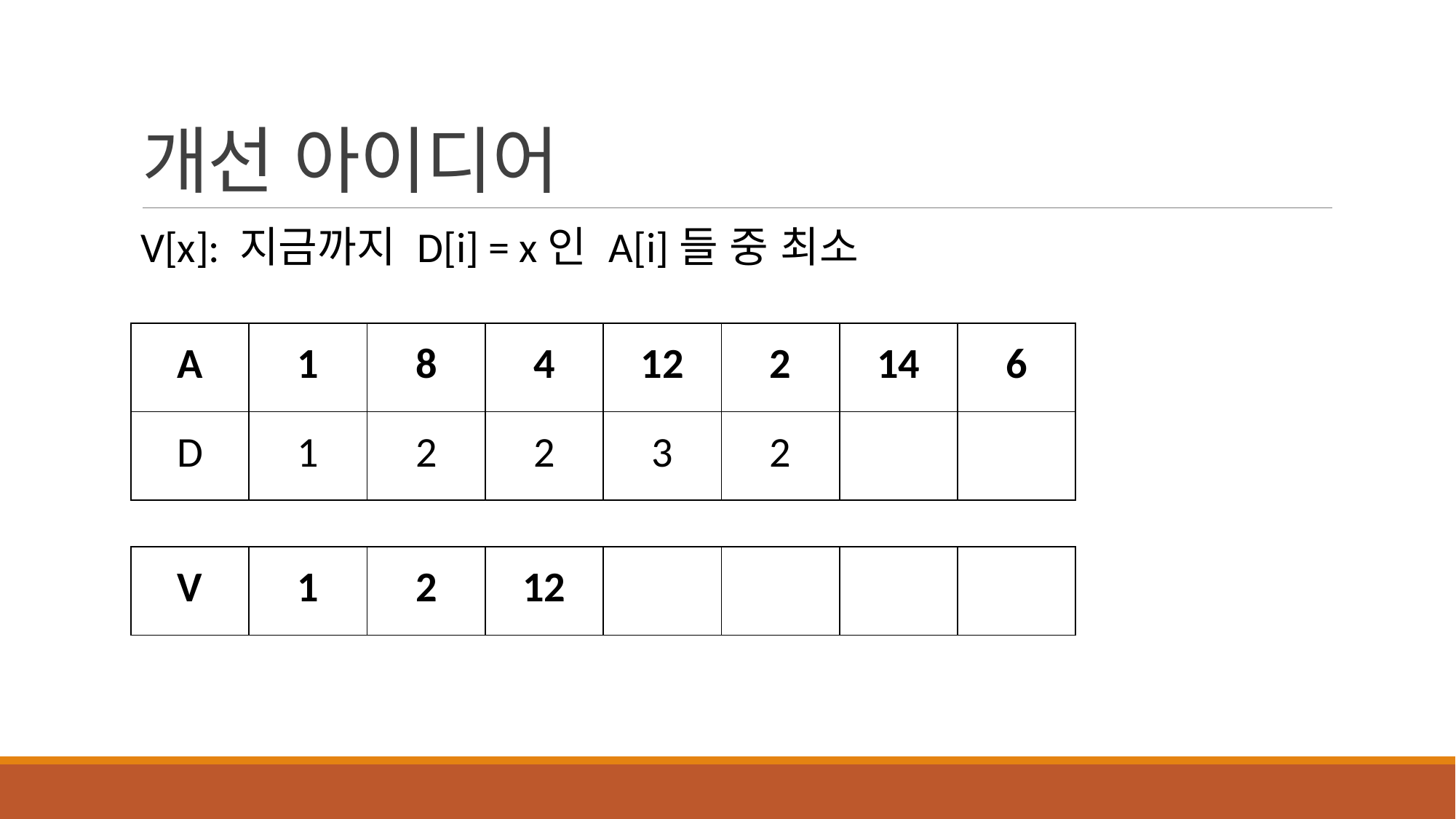

# 개선 아이디어
 V[x]: 지금까지 D[i] = x인 A[i]들 중 최소
| A | 1 | 8 | 4 | 12 | 2 | 14 | 6 |
| --- | --- | --- | --- | --- | --- | --- | --- |
| D | 1 | 2 | 2 | 3 | 2 |  |  |
| V | 1 | 2 | 12 |  |  |  |  |
| --- | --- | --- | --- | --- | --- | --- | --- |